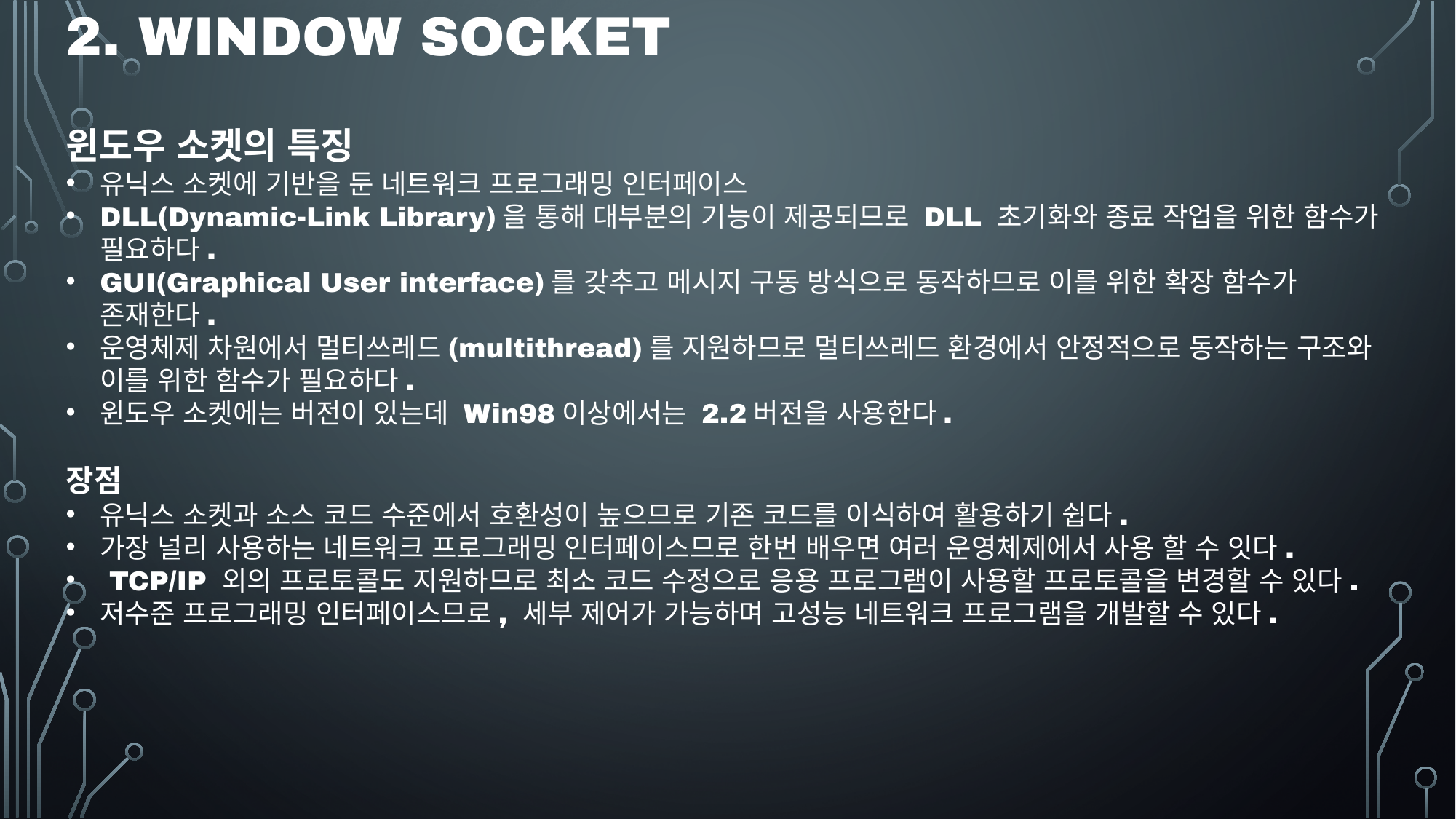

# 2. Window Socket
윈도우 소켓의 특징
유닉스 소켓에 기반을 둔 네트워크 프로그래밍 인터페이스
DLL(Dynamic-Link Library)을 통해 대부분의 기능이 제공되므로 DLL 초기화와 종료 작업을 위한 함수가 필요하다.
GUI(Graphical User interface)를 갖추고 메시지 구동 방식으로 동작하므로 이를 위한 확장 함수가 존재한다.
운영체제 차원에서 멀티쓰레드(multithread)를 지원하므로 멀티쓰레드 환경에서 안정적으로 동작하는 구조와 이를 위한 함수가 필요하다.
윈도우 소켓에는 버전이 있는데 Win98이상에서는 2.2버전을 사용한다.

장점
유닉스 소켓과 소스 코드 수준에서 호환성이 높으므로 기존 코드를 이식하여 활용하기 쉽다.
가장 널리 사용하는 네트워크 프로그래밍 인터페이스므로 한번 배우면 여러 운영체제에서 사용 할 수 잇다.
 TCP/IP 외의 프로토콜도 지원하므로 최소 코드 수정으로 응용 프로그램이 사용할 프로토콜을 변경할 수 있다.
저수준 프로그래밍 인터페이스므로, 세부 제어가 가능하며 고성능 네트워크 프로그램을 개발할 수 있다.